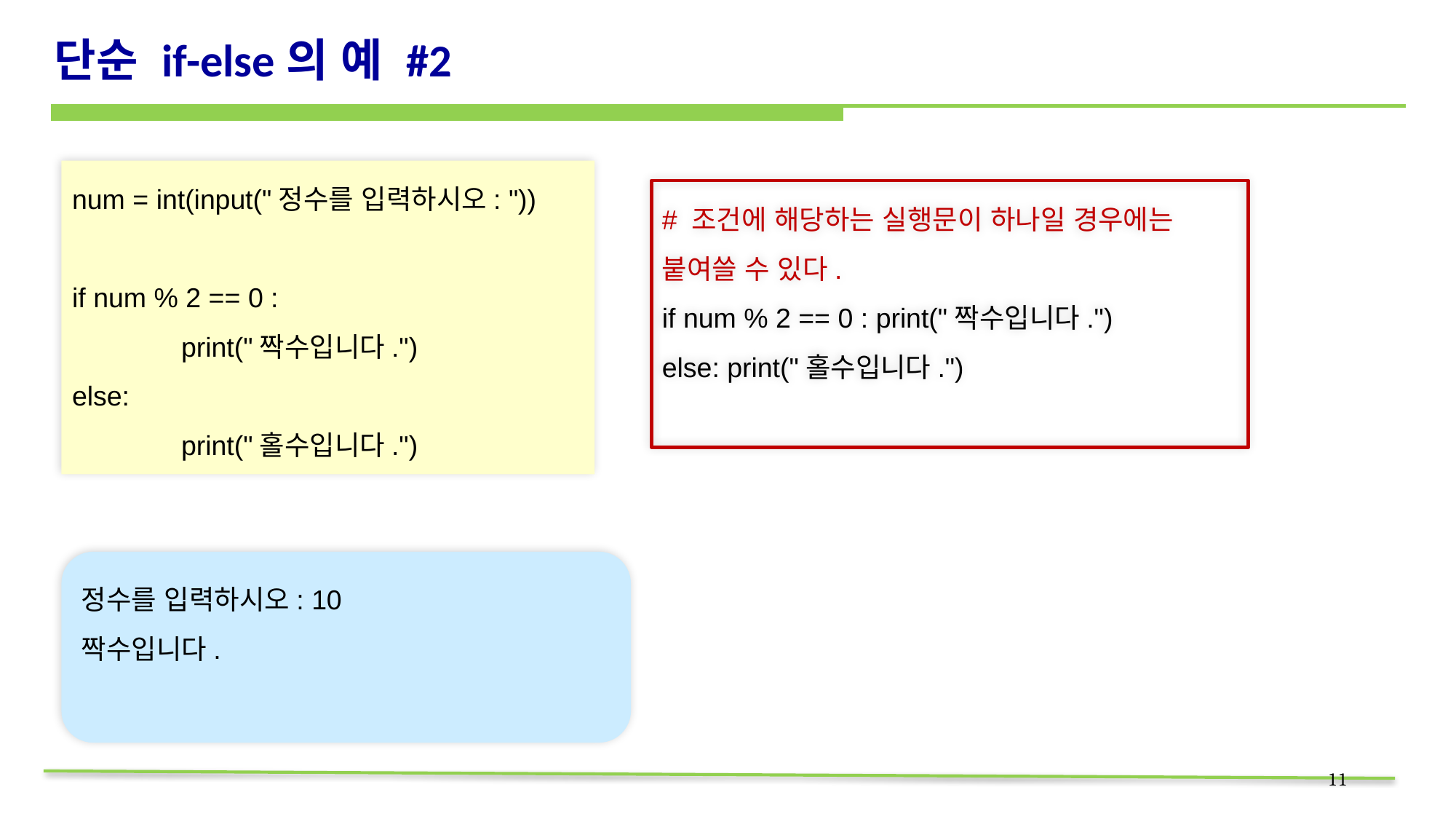

# 단순 if-else의 예 #2
num = int(input("정수를 입력하시오: "))

if num % 2 == 0 :
	print("짝수입니다.")
else:
	print("홀수입니다.")
# 조건에 해당하는 실행문이 하나일 경우에는
붙여쓸 수 있다.
if num % 2 == 0 : print("짝수입니다.")
else: print("홀수입니다.")
정수를 입력하시오: 10
짝수입니다.
11